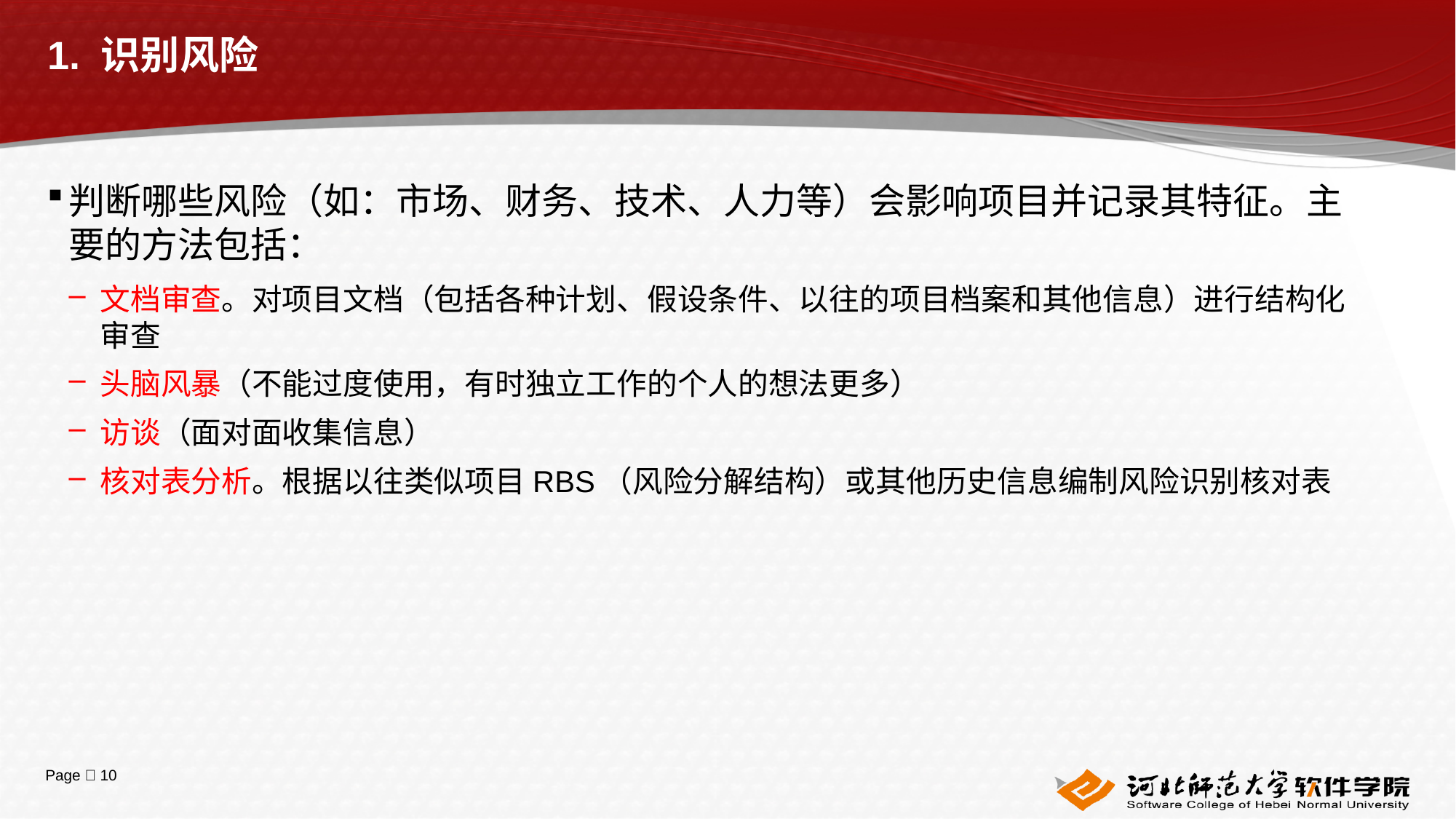

# 1. 识别风险
判断哪些风险（如：市场、财务、技术、人力等）会影响项目并记录其特征。主要的方法包括：
文档审查。对项目文档（包括各种计划、假设条件、以往的项目档案和其他信息）进行结构化审查
头脑风暴（不能过度使用，有时独立工作的个人的想法更多）
访谈（面对面收集信息）
核对表分析。根据以往类似项目RBS（风险分解结构）或其他历史信息编制风险识别核对表